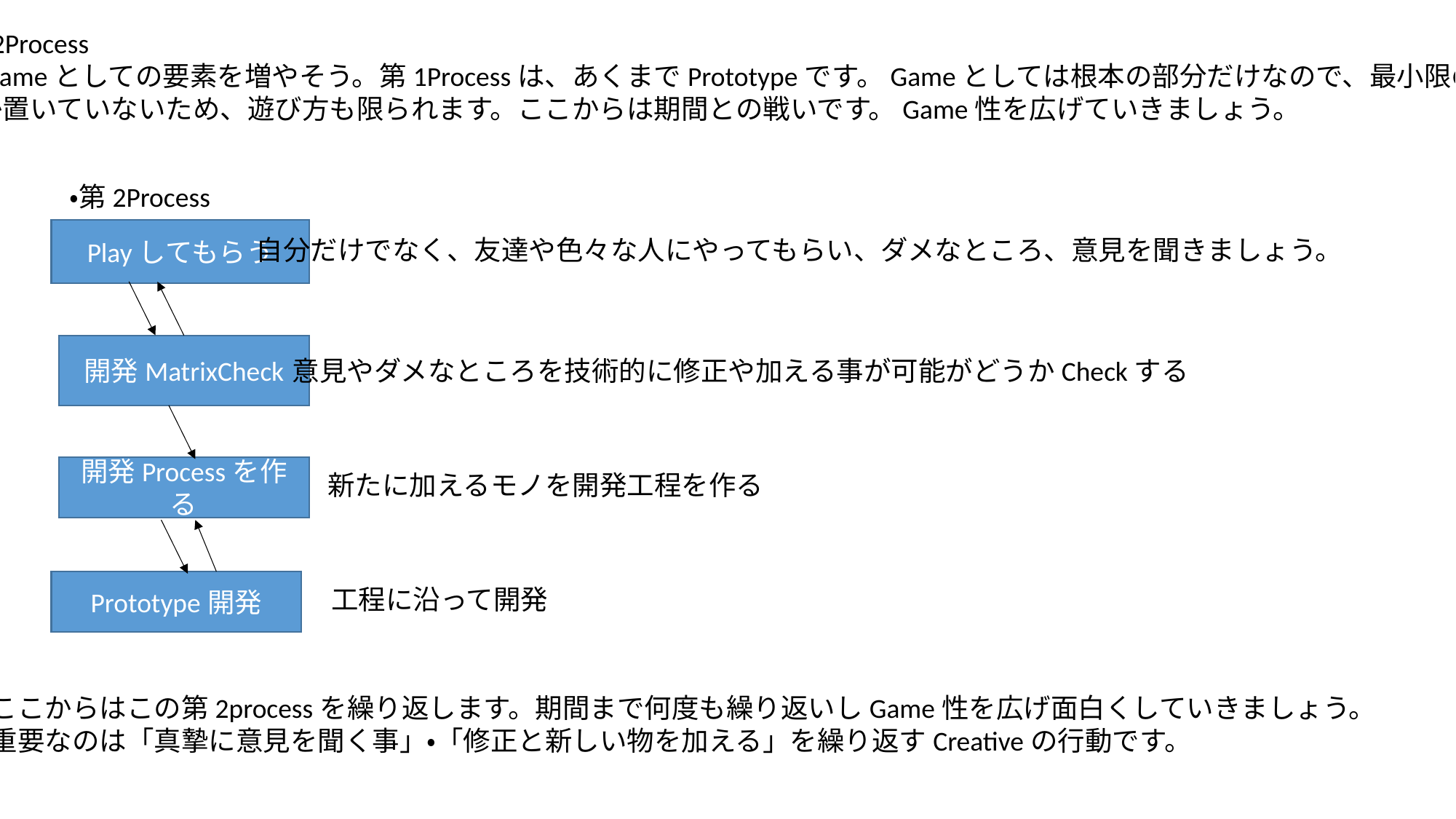

・第2Process
　Gameとしての要素を増やそう。第1Processは、あくまでPrototypeです。Gameとしては根本の部分だけなので、最小限のモノ
しか置いていないため、遊び方も限られます。ここからは期間との戦いです。Game性を広げていきましょう。
・第2Process
Playしてもらう
自分だけでなく、友達や色々な人にやってもらい、ダメなところ、意見を聞きましょう。
開発MatrixCheck
意見やダメなところを技術的に修正や加える事が可能がどうかCheckする
開発Processを作る
新たに加えるモノを開発工程を作る
Prototype開発
工程に沿って開発
ここからはこの第2processを繰り返します。期間まで何度も繰り返いしGame性を広げ面白くしていきましょう。
重要なのは「真摯に意見を聞く事」・「修正と新しい物を加える」を繰り返すCreativeの行動です。